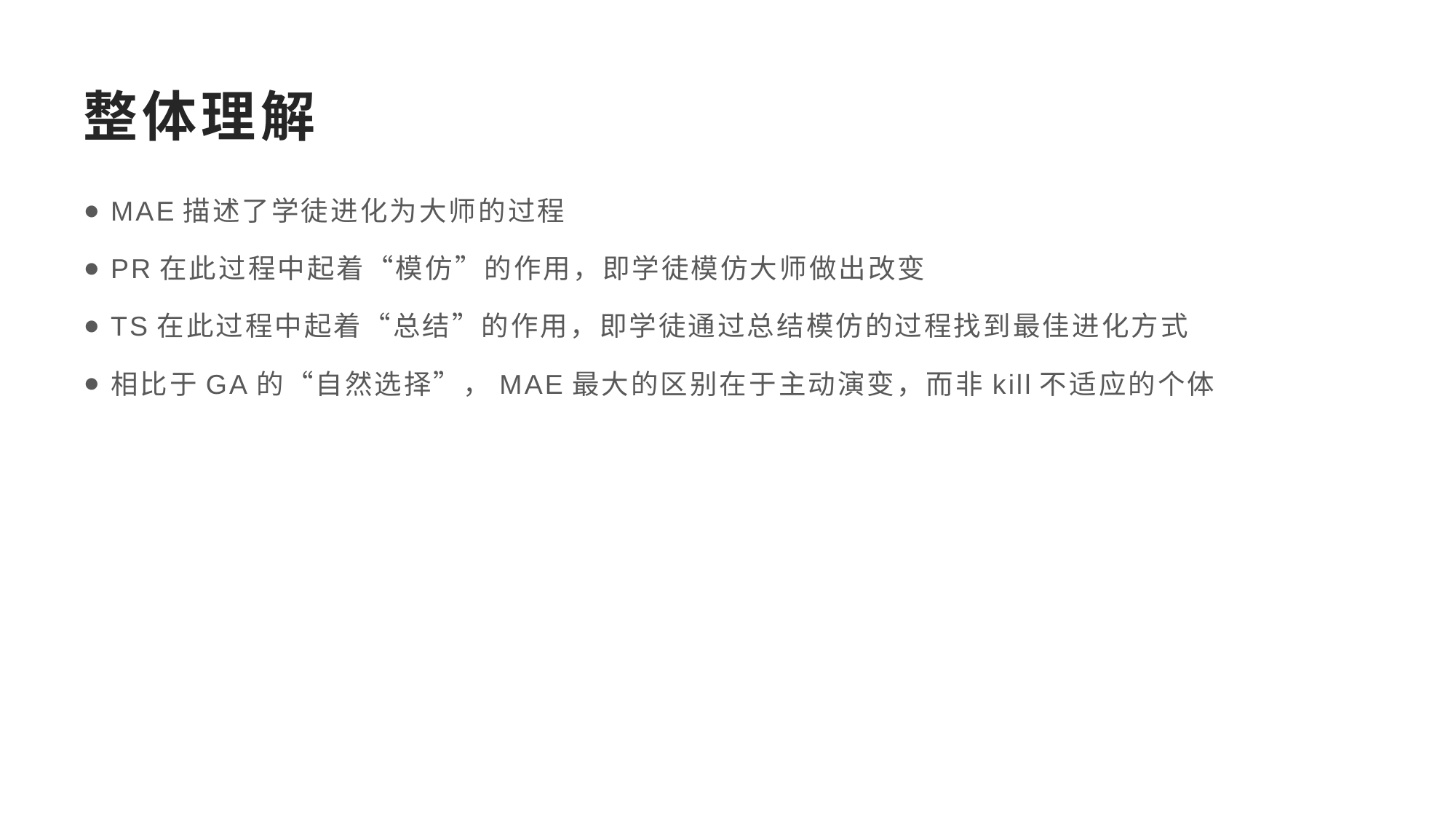

# 整体理解
MAE描述了学徒进化为大师的过程
PR在此过程中起着“模仿”的作用，即学徒模仿大师做出改变
TS在此过程中起着“总结”的作用，即学徒通过总结模仿的过程找到最佳进化方式
相比于GA的“自然选择”，MAE最大的区别在于主动演变，而非kill不适应的个体